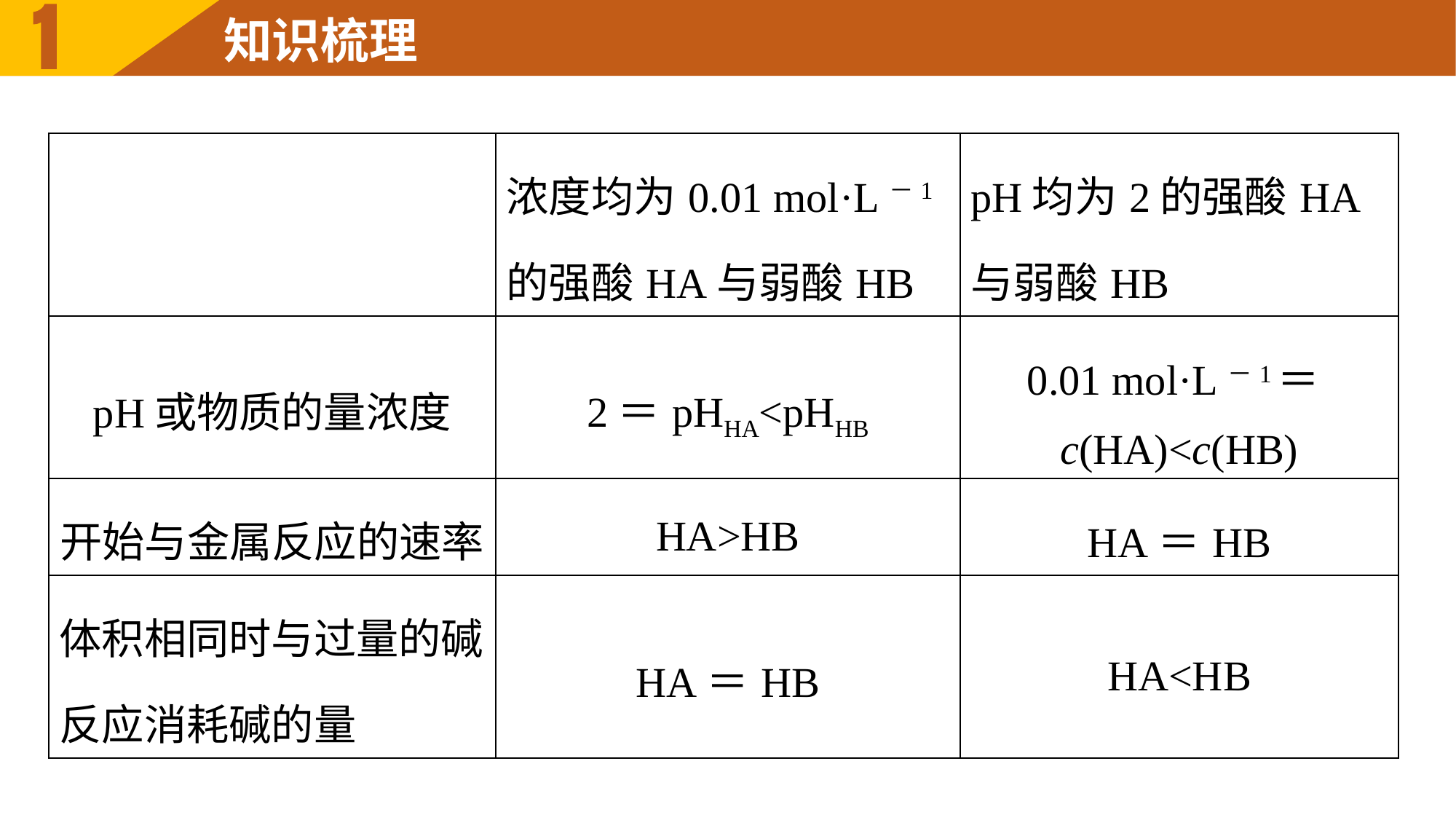

1

知识梳理
|  | 浓度均为0.01 mol·L－1的强酸HA与弱酸HB | pH均为2的强酸HA与弱酸HB |
| --- | --- | --- |
| pH或物质的量浓度 | 2＝pHHA<pHHB | 0.01 mol·L－1＝c(HA)<c(HB) |
| 开始与金属反应的速率 | HA>HB | HA＝HB |
| 体积相同时与过量的碱反应消耗碱的量 | HA＝HB | HA<HB |